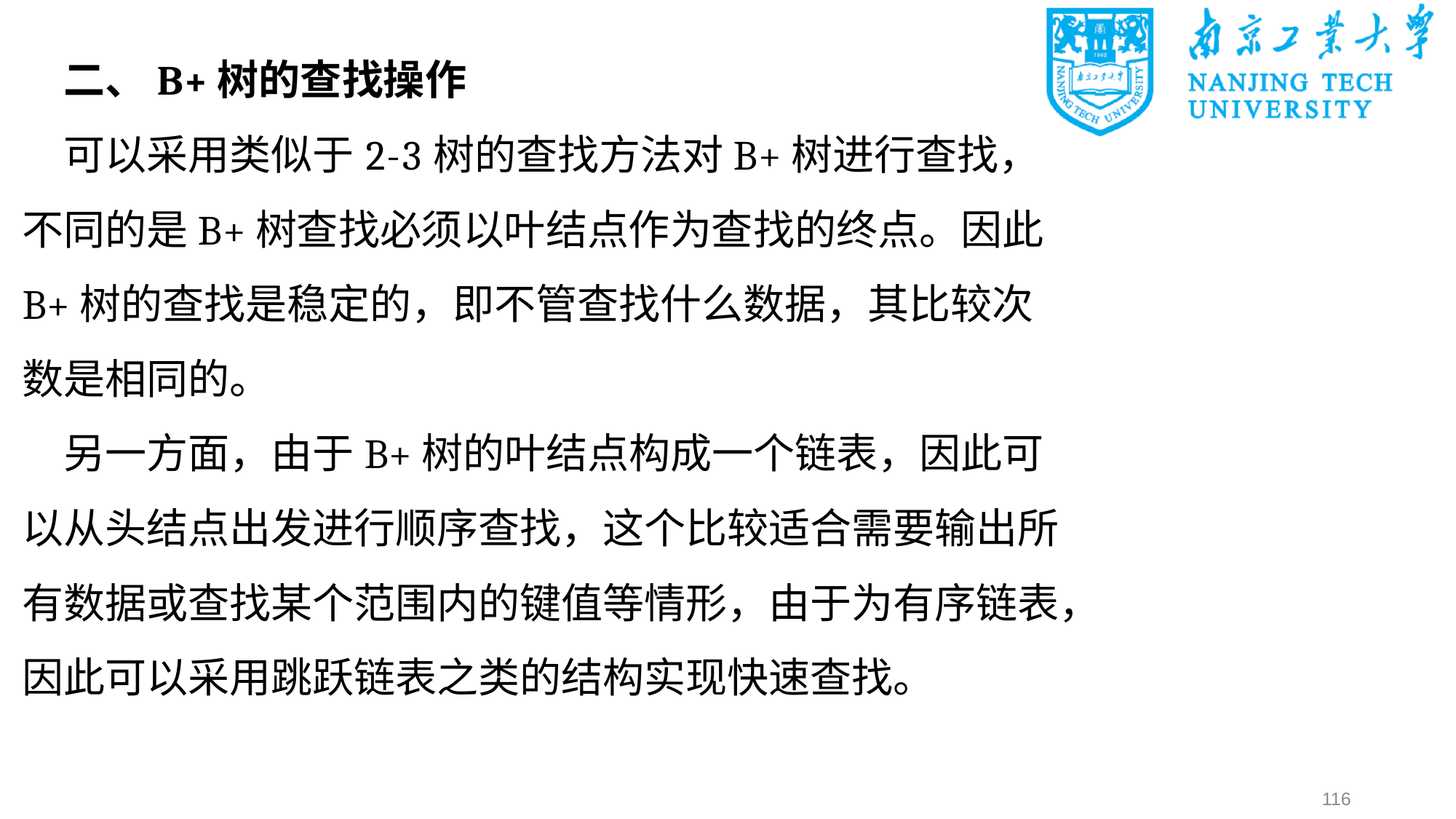

二、B+树的查找操作
可以采用类似于2-3树的查找方法对B+树进行查找，不同的是B+树查找必须以叶结点作为查找的终点。因此B+树的查找是稳定的，即不管查找什么数据，其比较次数是相同的。
另一方面，由于B+树的叶结点构成一个链表，因此可以从头结点出发进行顺序查找，这个比较适合需要输出所有数据或查找某个范围内的键值等情形，由于为有序链表，因此可以采用跳跃链表之类的结构实现快速查找。
116